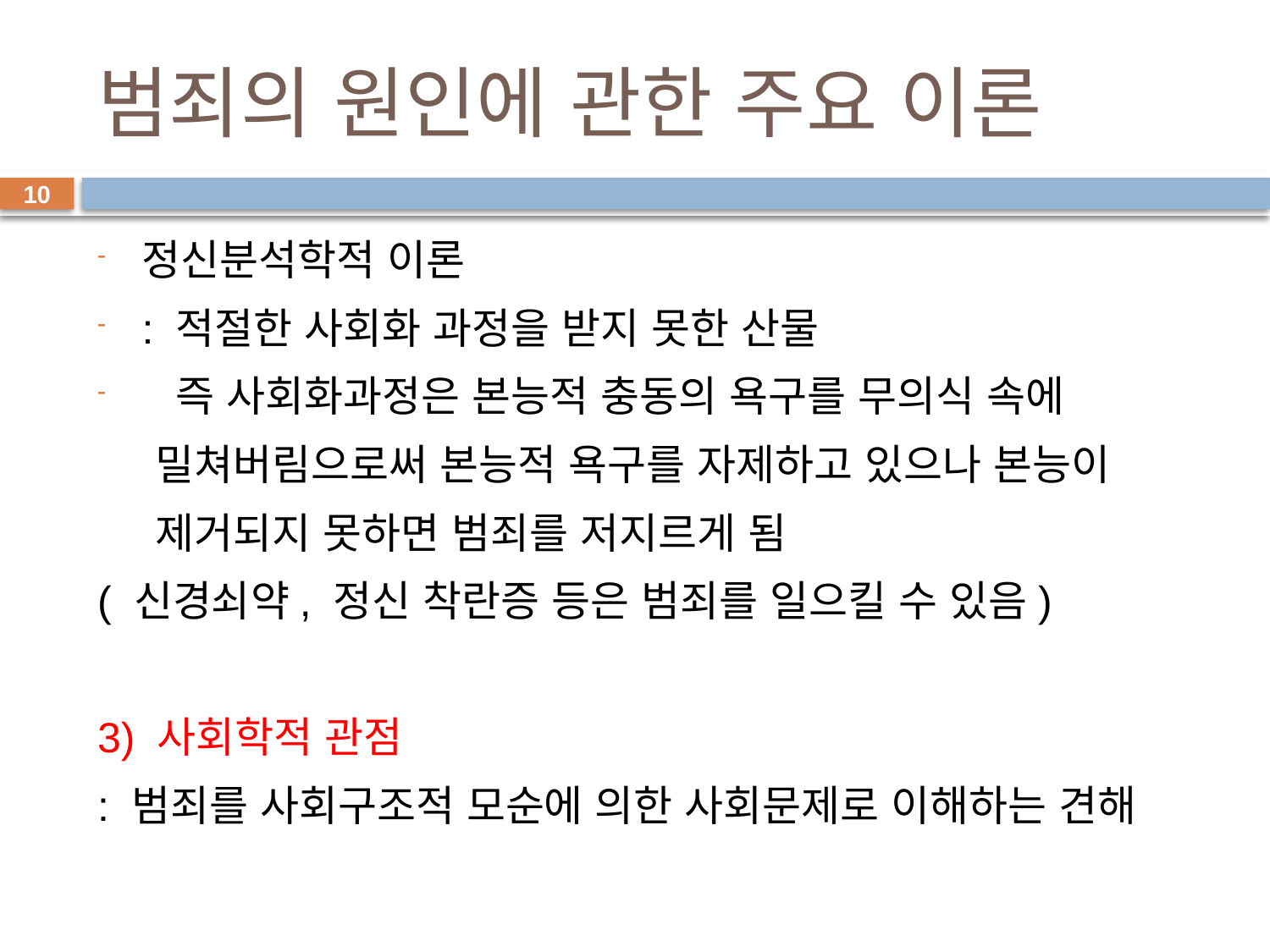

# 범죄의 원인에 관한 주요 이론
10
정신분석학적 이론
: 적절한 사회화 과정을 받지 못한 산물
  즉 사회화과정은 본능적 충동의 욕구를 무의식 속에
    밀쳐버림으로써 본능적 욕구를 자제하고 있으나 본능이
    제거되지 못하면 범죄를 저지르게 됨
( 신경쇠약, 정신 착란증 등은 범죄를 일으킬 수 있음)

3) 사회학적 관점
: 범죄를 사회구조적 모순에 의한 사회문제로 이해하는 견해